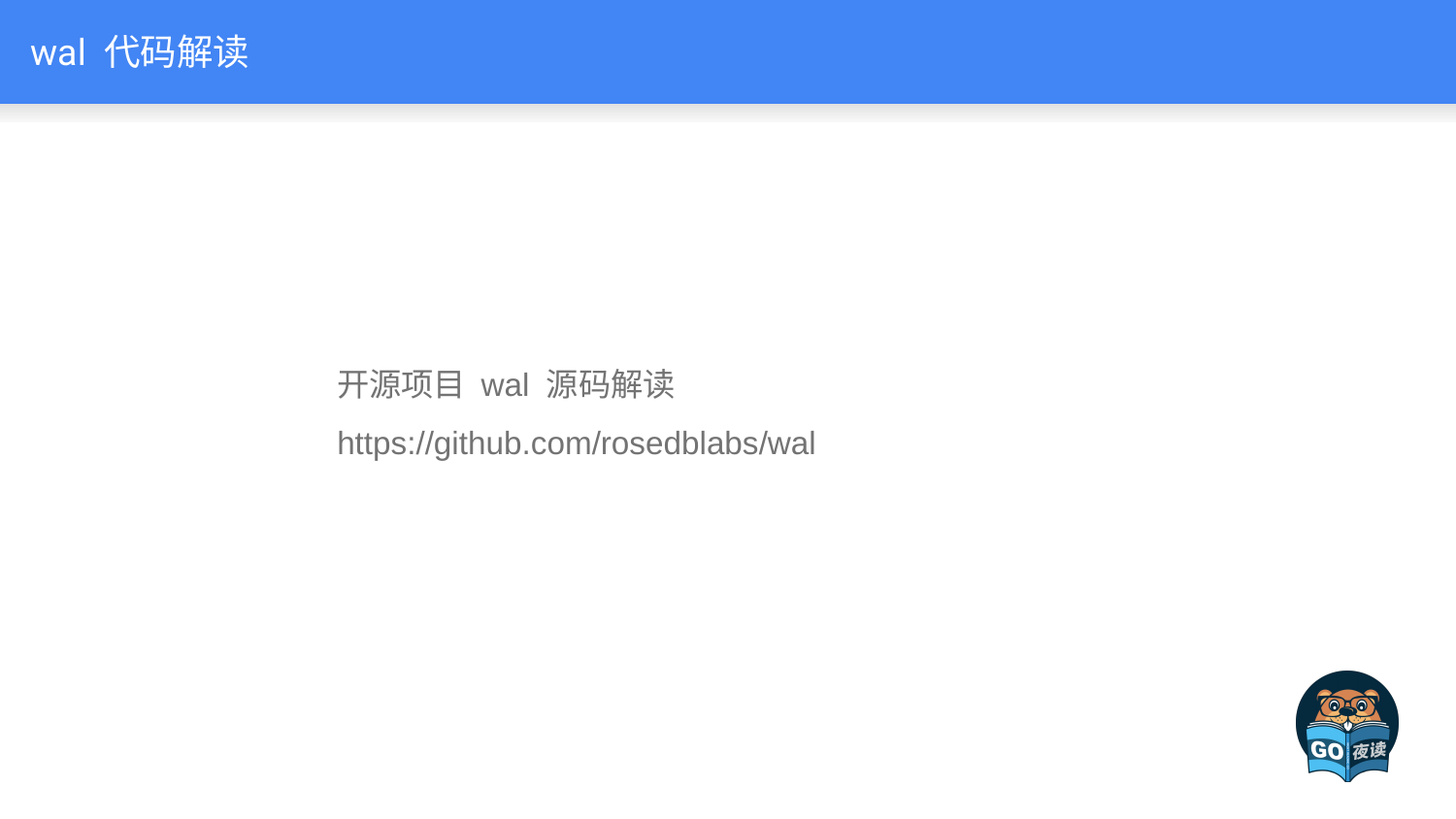

# wal 代码解读
开源项目 wal 源码解读
https://github.com/rosedblabs/wal
13